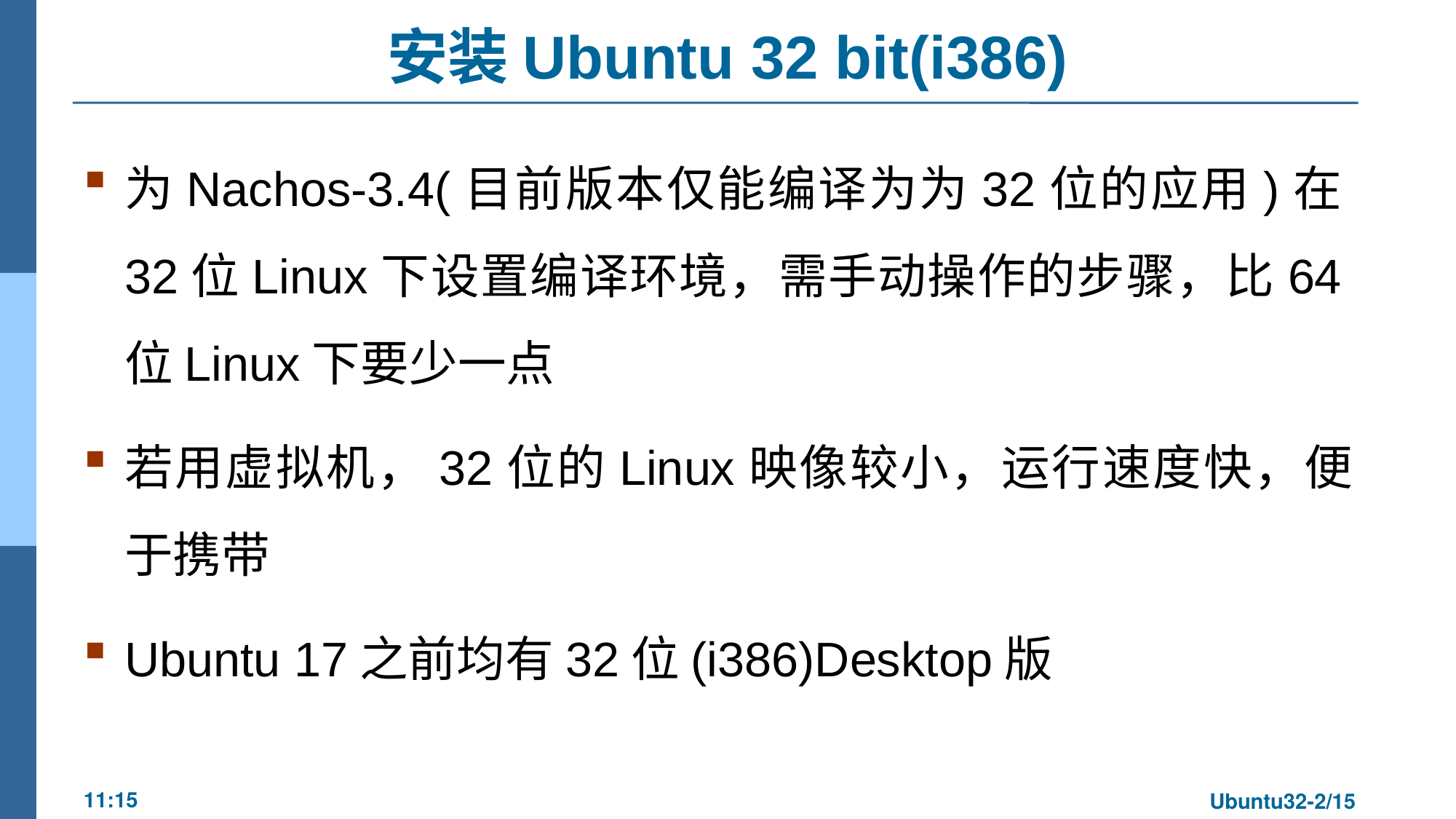

# 安装Ubuntu 32 bit(i386)
为Nachos-3.4(目前版本仅能编译为为32位的应用)在32位Linux下设置编译环境，需手动操作的步骤，比64位Linux下要少一点
若用虚拟机，32位的Linux映像较小，运行速度快，便于携带
Ubuntu 17之前均有32位(i386)Desktop版